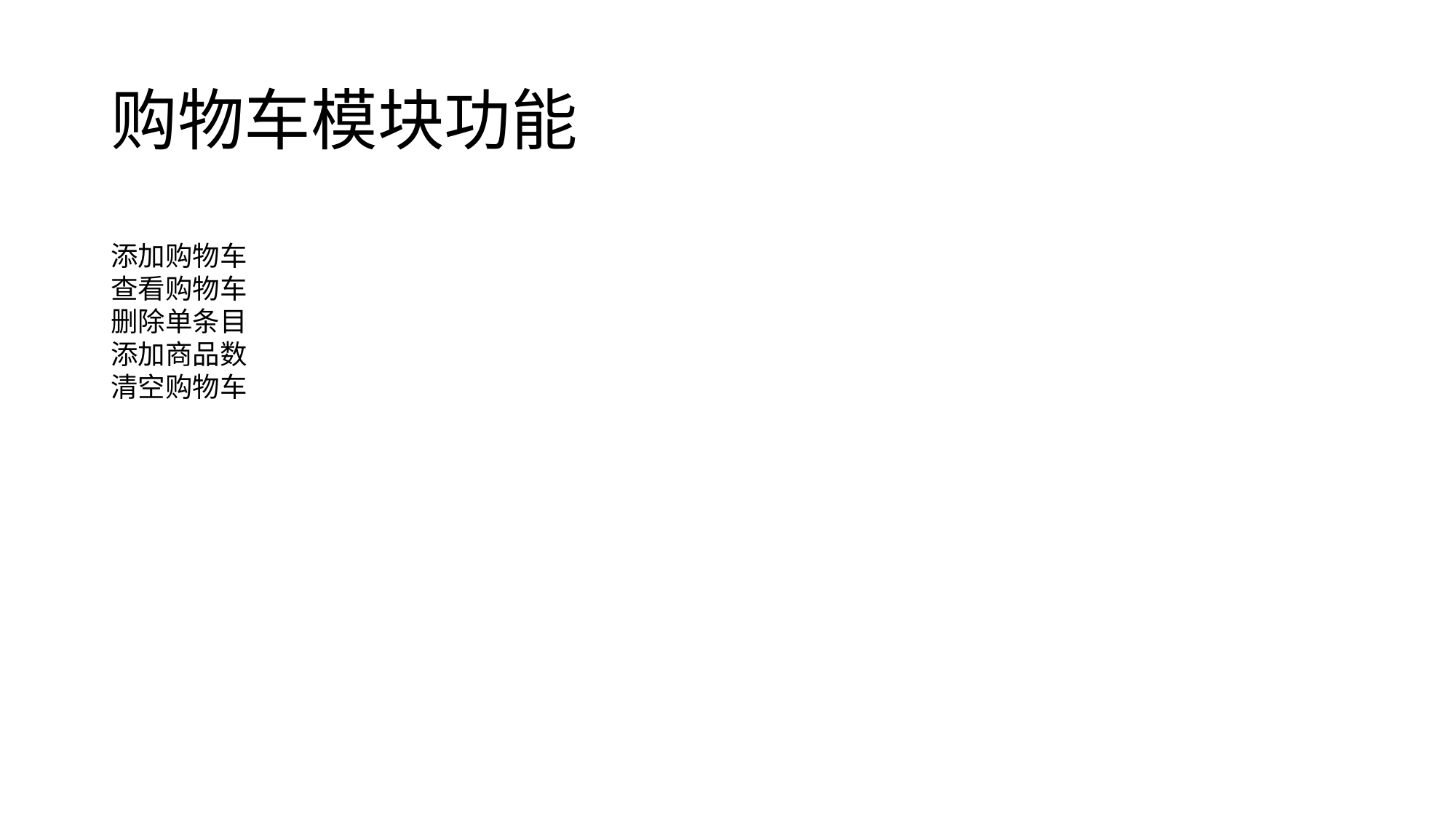

# 购物车模块功能
添加购物车
查看购物车
删除单条目
添加商品数
清空购物车